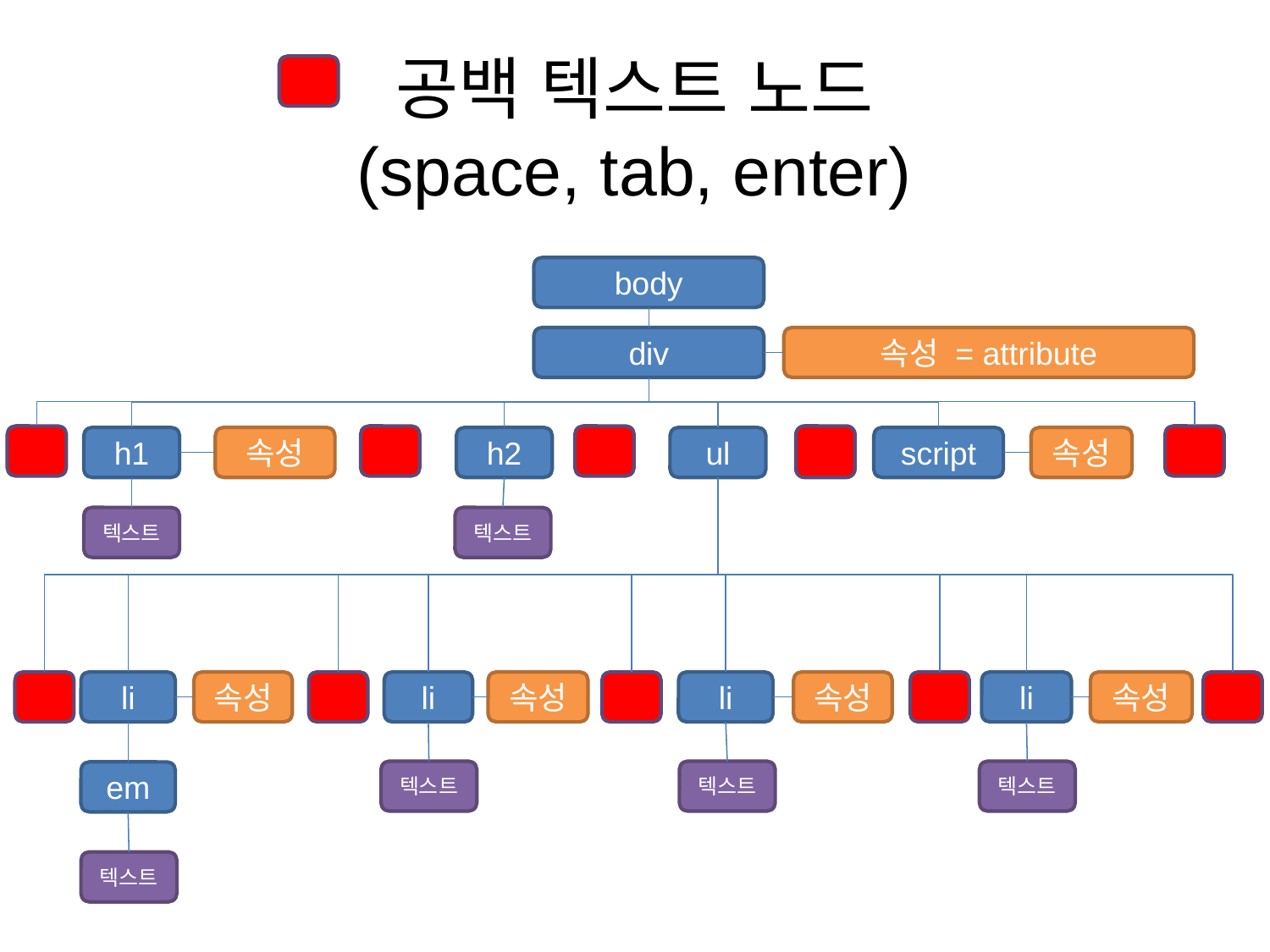

# 공백 텍스트 노드 (space, tab, enter)

body
div
속성 = attribute

h1
속성
h2
ul
script
속성
텍스트
텍스트

li
속성

li
속성
li
속성
li
속성

텍스트
텍스트
텍스트
em
텍스트